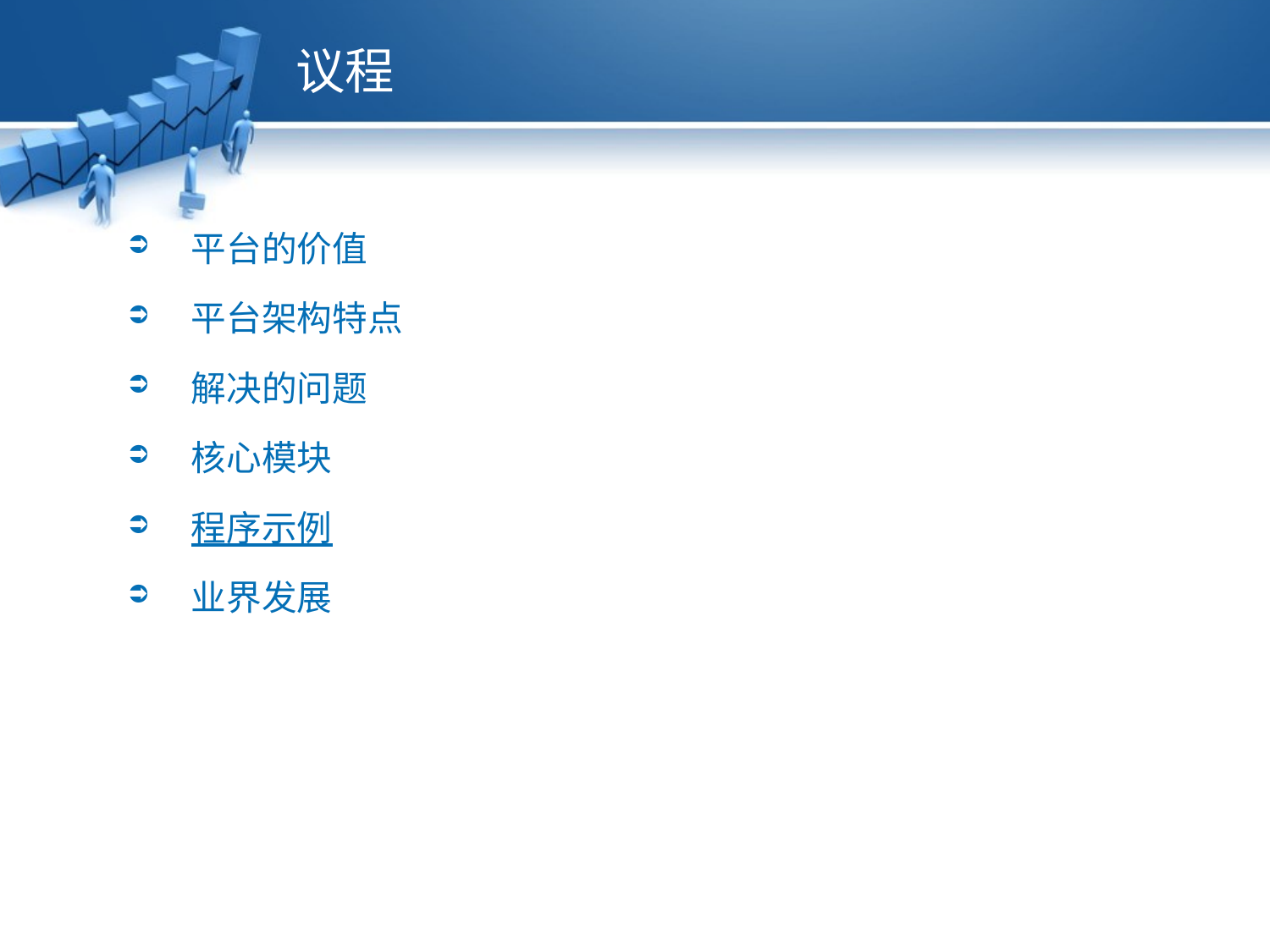

# 议程
平台的价值
平台架构特点
解决的问题
核心模块
程序示例
业界发展